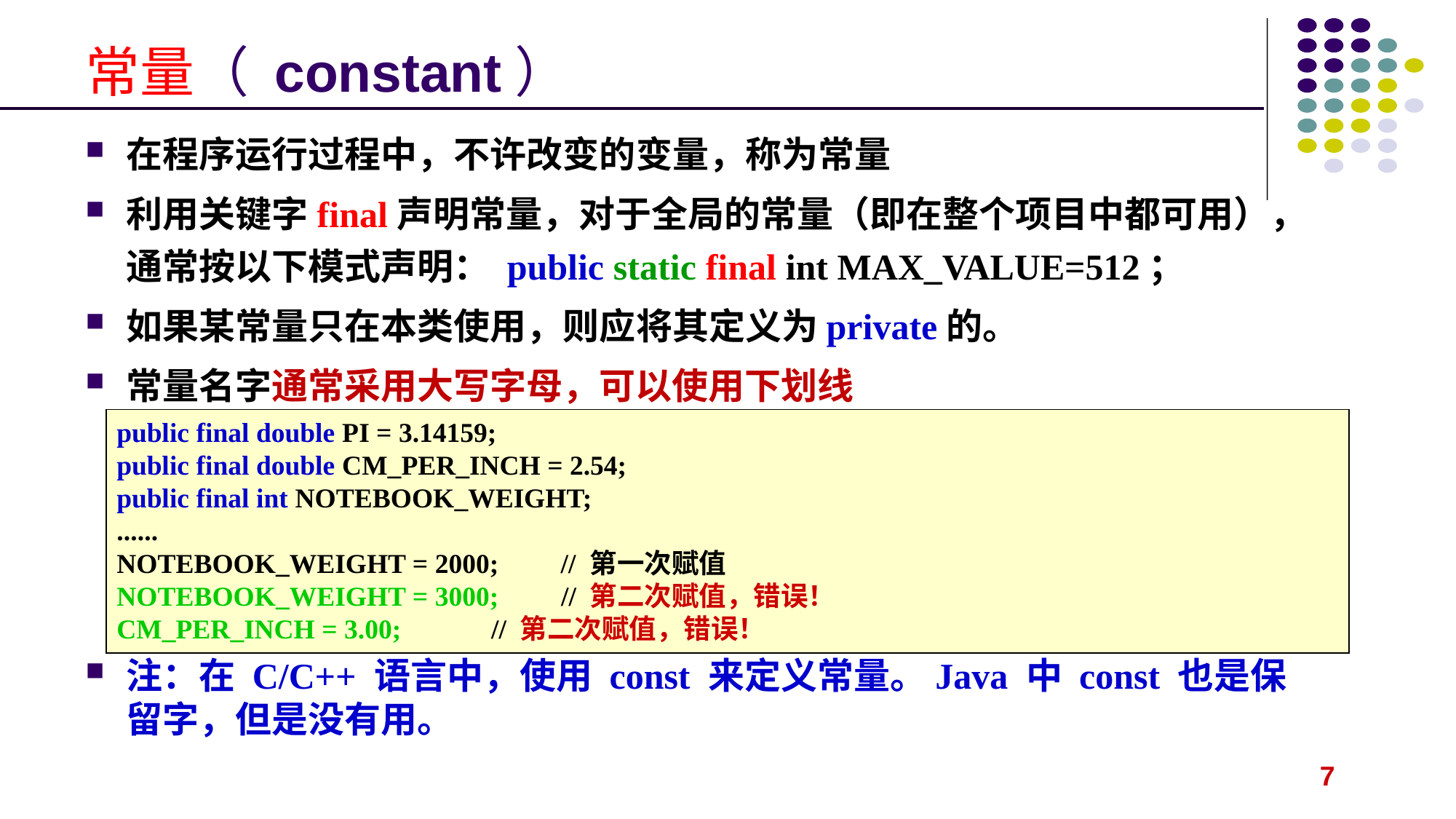

# 常量（ constant）
在程序运行过程中，不许改变的变量，称为常量
利用关键字final声明常量，对于全局的常量（即在整个项目中都可用），通常按以下模式声明： public static final int MAX_VALUE=512；
如果某常量只在本类使用，则应将其定义为private的。
常量名字通常采用大写字母，可以使用下划线

注：在 C/C++ 语言中，使用 const 来定义常量。Java 中 const 也是保留字，但是没有用。

public final double PI = 3.14159;
public final double CM_PER_INCH = 2.54;
public final int NOTEBOOK_WEIGHT;
......
NOTEBOOK_WEIGHT = 2000;         // 第一次赋值
NOTEBOOK_WEIGHT = 3000;         // 第二次赋值，错误！
CM_PER_INCH = 3.00;             // 第二次赋值，错误！